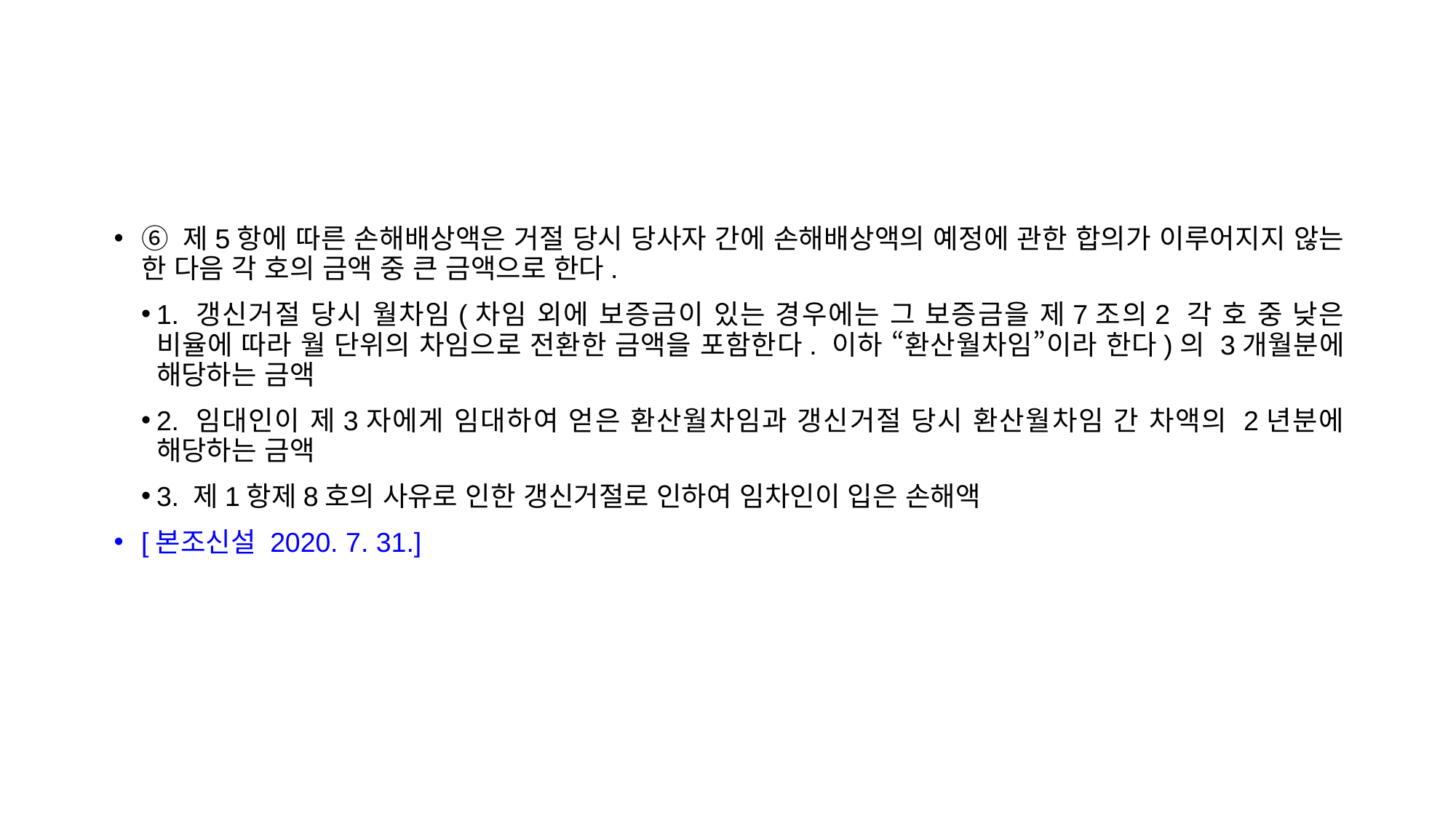

⑥ 제5항에 따른 손해배상액은 거절 당시 당사자 간에 손해배상액의 예정에 관한 합의가 이루어지지 않는 한 다음 각 호의 금액 중 큰 금액으로 한다.
1. 갱신거절 당시 월차임(차임 외에 보증금이 있는 경우에는 그 보증금을 제7조의2 각 호 중 낮은 비율에 따라 월 단위의 차임으로 전환한 금액을 포함한다. 이하 “환산월차임”이라 한다)의 3개월분에 해당하는 금액
2. 임대인이 제3자에게 임대하여 얻은 환산월차임과 갱신거절 당시 환산월차임 간 차액의 2년분에 해당하는 금액
3. 제1항제8호의 사유로 인한 갱신거절로 인하여 임차인이 입은 손해액
[본조신설 2020. 7. 31.]